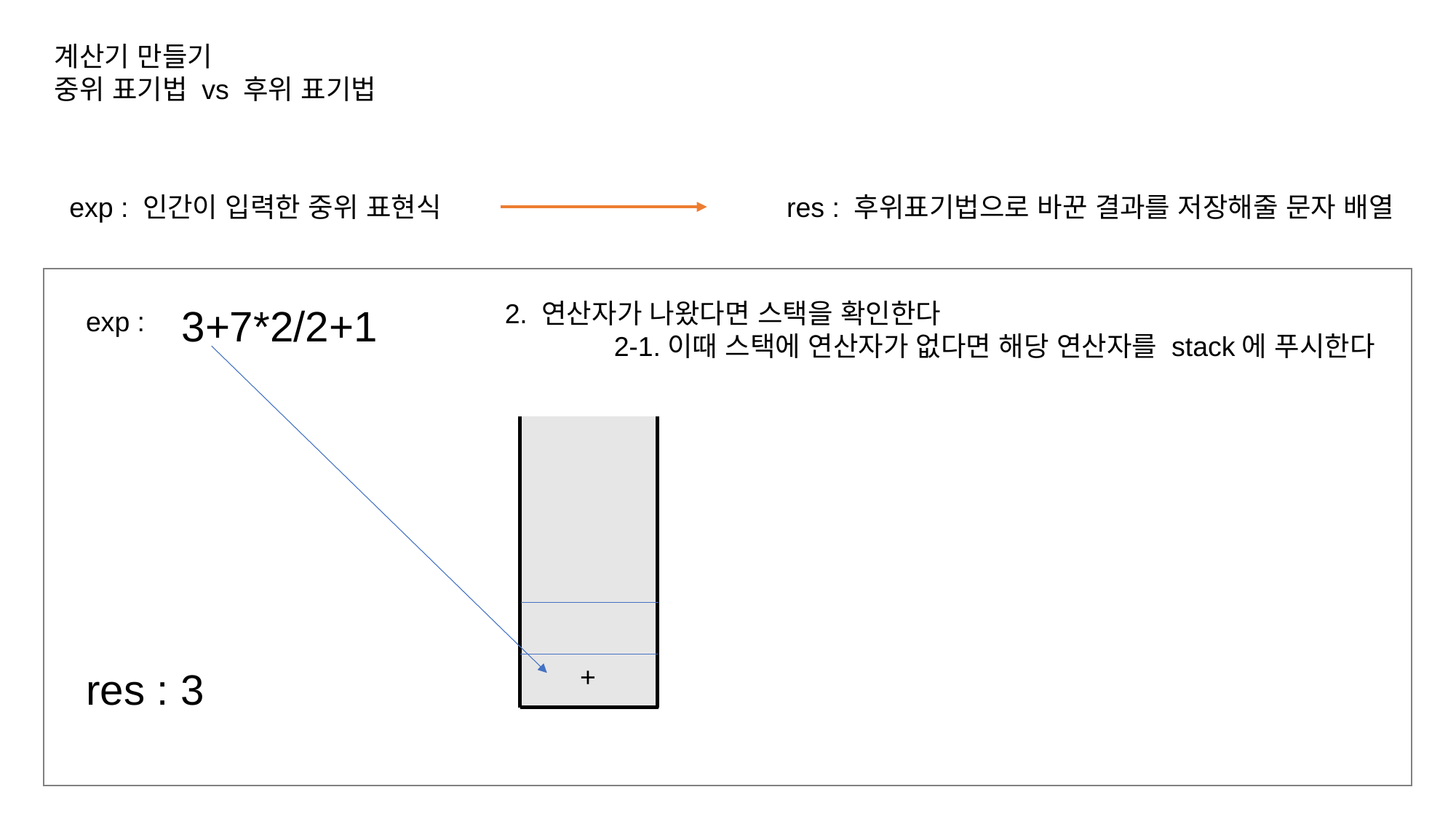

계산기 만들기
중위 표기법 vs 후위 표기법
exp : 인간이 입력한 중위 표현식
res : 후위표기법으로 바꾼 결과를 저장해줄 문자 배열

2. 연산자가 나왔다면 스택을 확인한다
	2-1.이때 스택에 연산자가 없다면 해당 연산자를 stack에 푸시한다
3+7*2/2+1
exp :

+
res : 3